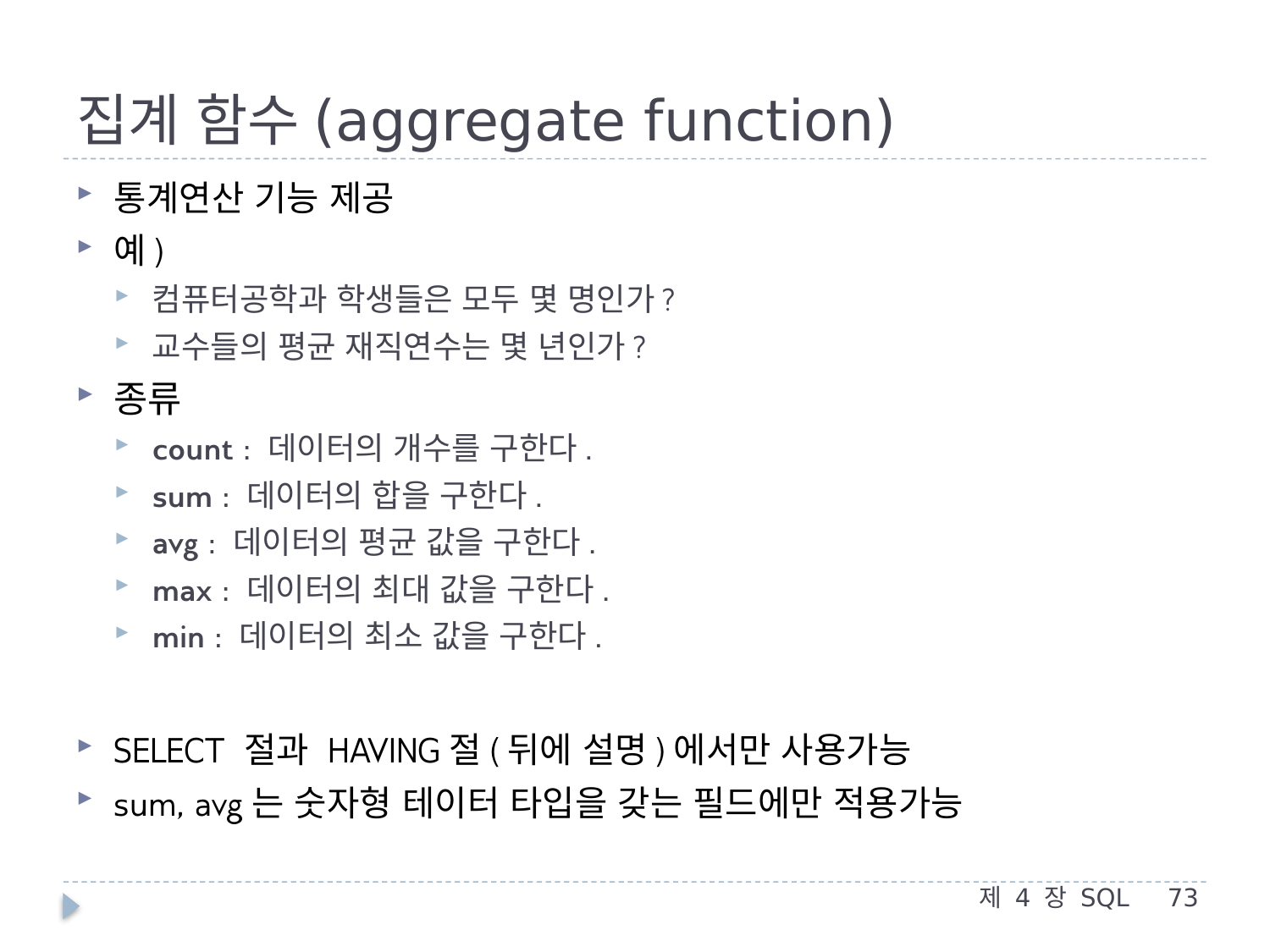

# 집계 함수(aggregate function)
통계연산 기능 제공
예)
컴퓨터공학과 학생들은 모두 몇 명인가?
교수들의 평균 재직연수는 몇 년인가?
종류
count : 데이터의 개수를 구한다.
sum : 데이터의 합을 구한다.
avg : 데이터의 평균 값을 구한다.
max : 데이터의 최대 값을 구한다.
min : 데이터의 최소 값을 구한다.

SELECT 절과 HAVING절(뒤에 설명)에서만 사용가능
sum, avg는 숫자형 테이터 타입을 갖는 필드에만 적용가능

제 4 장 SQL
73